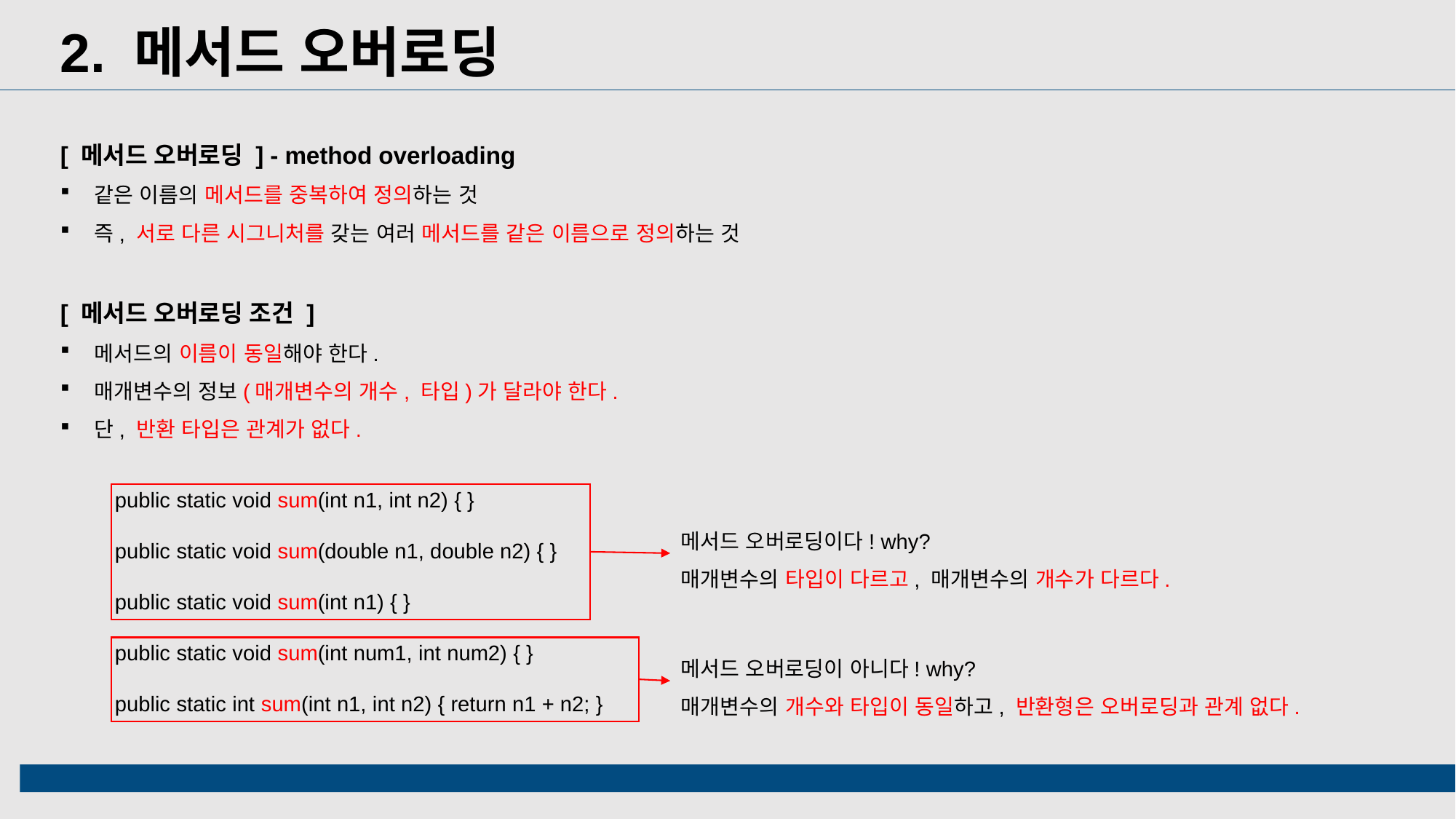

2. 메서드 오버로딩
[ 메서드 오버로딩 ] - method overloading
같은 이름의 메서드를 중복하여 정의하는 것
즉, 서로 다른 시그니처를 갖는 여러 메서드를 같은 이름으로 정의하는 것

[ 메서드 오버로딩 조건 ]
메서드의 이름이 동일해야 한다.
매개변수의 정보(매개변수의 개수, 타입)가 달라야 한다.
단, 반환 타입은 관계가 없다.
public static void sum(int n1, int n2) { }

public static void sum(double n1, double n2) { }

public static void sum(int n1) { }

public static void sum(int num1, int num2) { }

public static int sum(int n1, int n2) { return n1 + n2; }

메서드 오버로딩이다! why?
매개변수의 타입이 다르고, 매개변수의 개수가 다르다.
메서드 오버로딩이 아니다! why?
매개변수의 개수와 타입이 동일하고, 반환형은 오버로딩과 관계 없다.